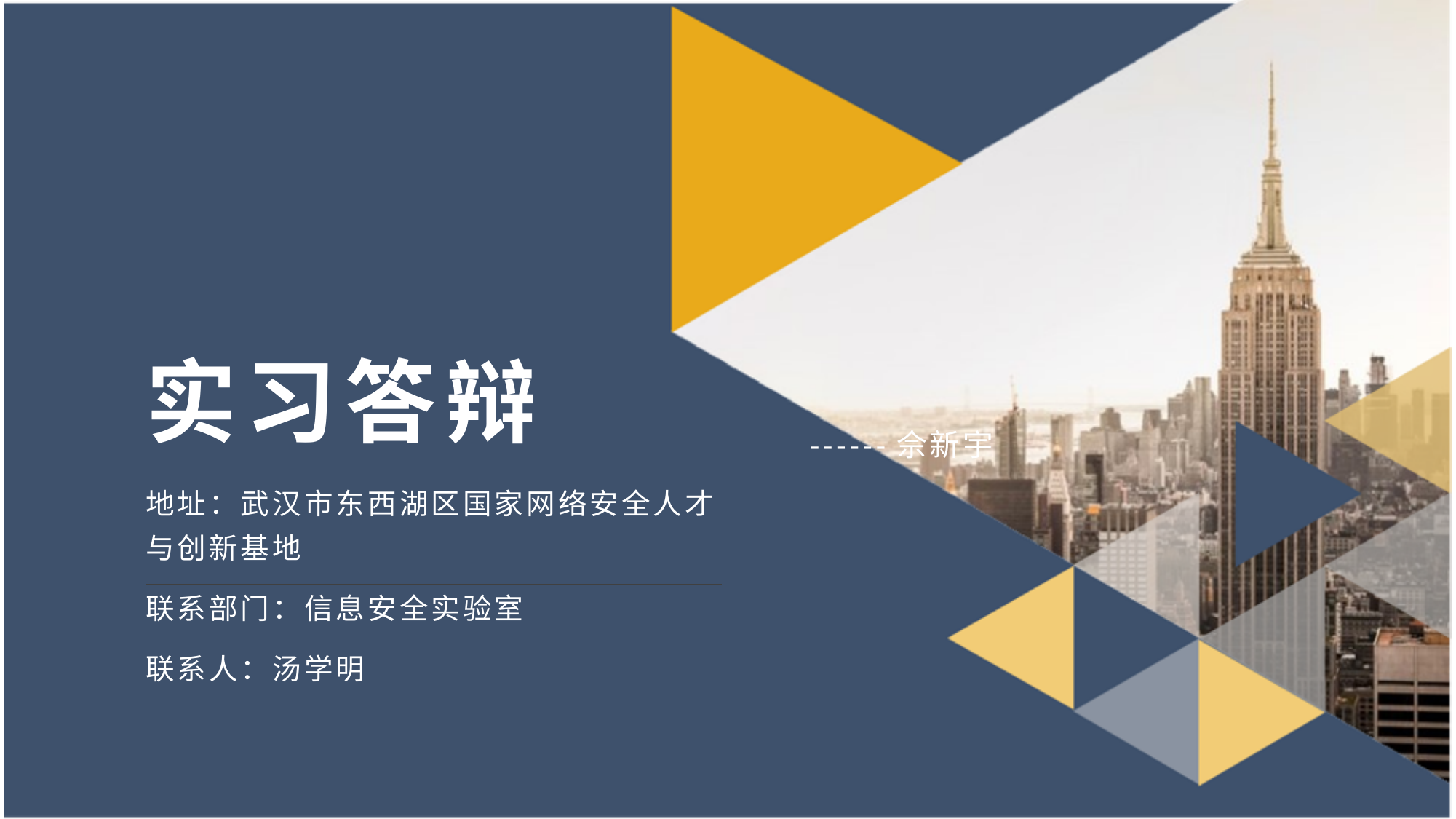

实习答辩
------佘新宇
地址：武汉市东西湖区国家网络安全人才与创新基地
联系部门：信息安全实验室
联系人：汤学明